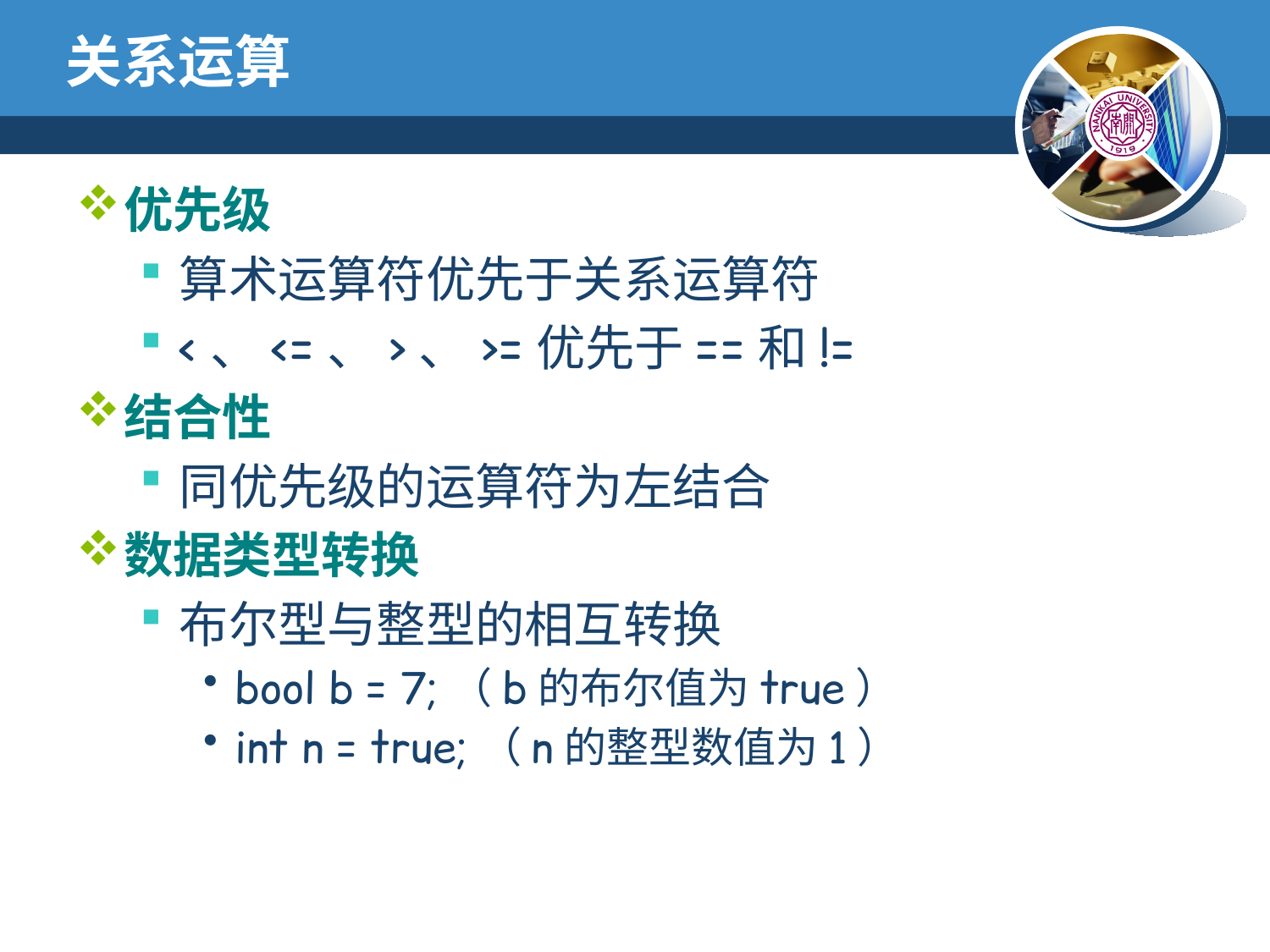

# 关系运算
优先级
算术运算符优先于关系运算符
<、<=、>、>=优先于==和!=
结合性
同优先级的运算符为左结合
数据类型转换
布尔型与整型的相互转换
bool b = 7;（b的布尔值为true）
int n = true;（n的整型数值为1）